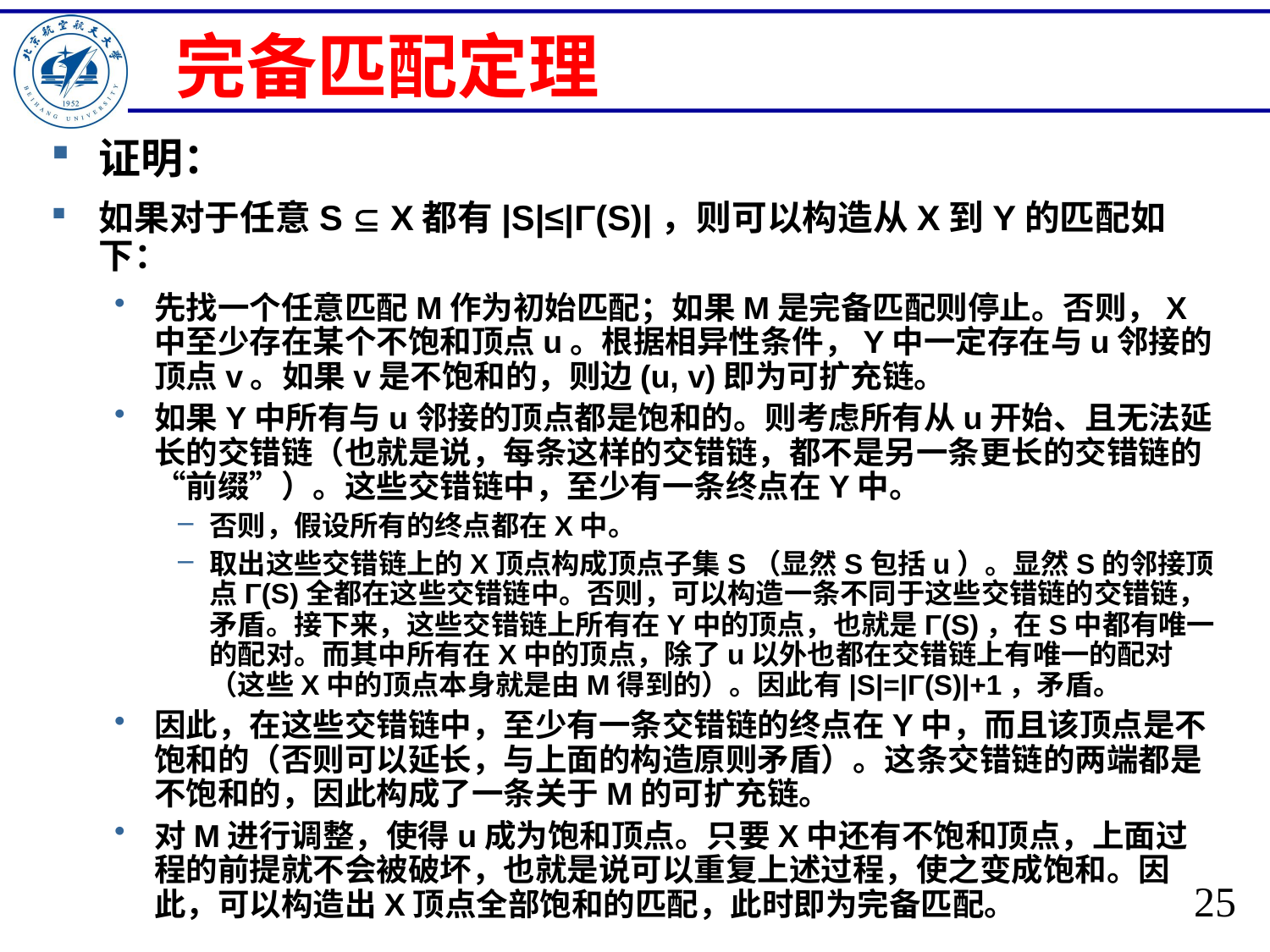

# 完备匹配定理
证明：
如果对于任意S ⊆ X都有|S|≤|Γ(S)|，则可以构造从X到Y的匹配如下：
先找一个任意匹配M作为初始匹配；如果M是完备匹配则停止。否则，X中至少存在某个不饱和顶点u。根据相异性条件，Y中一定存在与u邻接的顶点v。如果v是不饱和的，则边(u, v)即为可扩充链。
如果Y中所有与u邻接的顶点都是饱和的。则考虑所有从u开始、且无法延长的交错链（也就是说，每条这样的交错链，都不是另一条更长的交错链的“前缀”）。这些交错链中，至少有一条终点在Y中。
否则，假设所有的终点都在X中。
取出这些交错链上的X顶点构成顶点子集S（显然S包括u）。显然S的邻接顶点Γ(S)全都在这些交错链中。否则，可以构造一条不同于这些交错链的交错链，矛盾。接下来，这些交错链上所有在Y中的顶点，也就是Γ(S)，在S中都有唯一的配对。而其中所有在X中的顶点，除了u以外也都在交错链上有唯一的配对（这些X中的顶点本身就是由M得到的）。因此有|S|=|Γ(S)|+1，矛盾。
因此，在这些交错链中，至少有一条交错链的终点在Y中，而且该顶点是不饱和的（否则可以延长，与上面的构造原则矛盾）。这条交错链的两端都是不饱和的，因此构成了一条关于M的可扩充链。
对M进行调整，使得u成为饱和顶点。只要X中还有不饱和顶点，上面过程的前提就不会被破坏，也就是说可以重复上述过程，使之变成饱和。因此，可以构造出X顶点全部饱和的匹配，此时即为完备匹配。